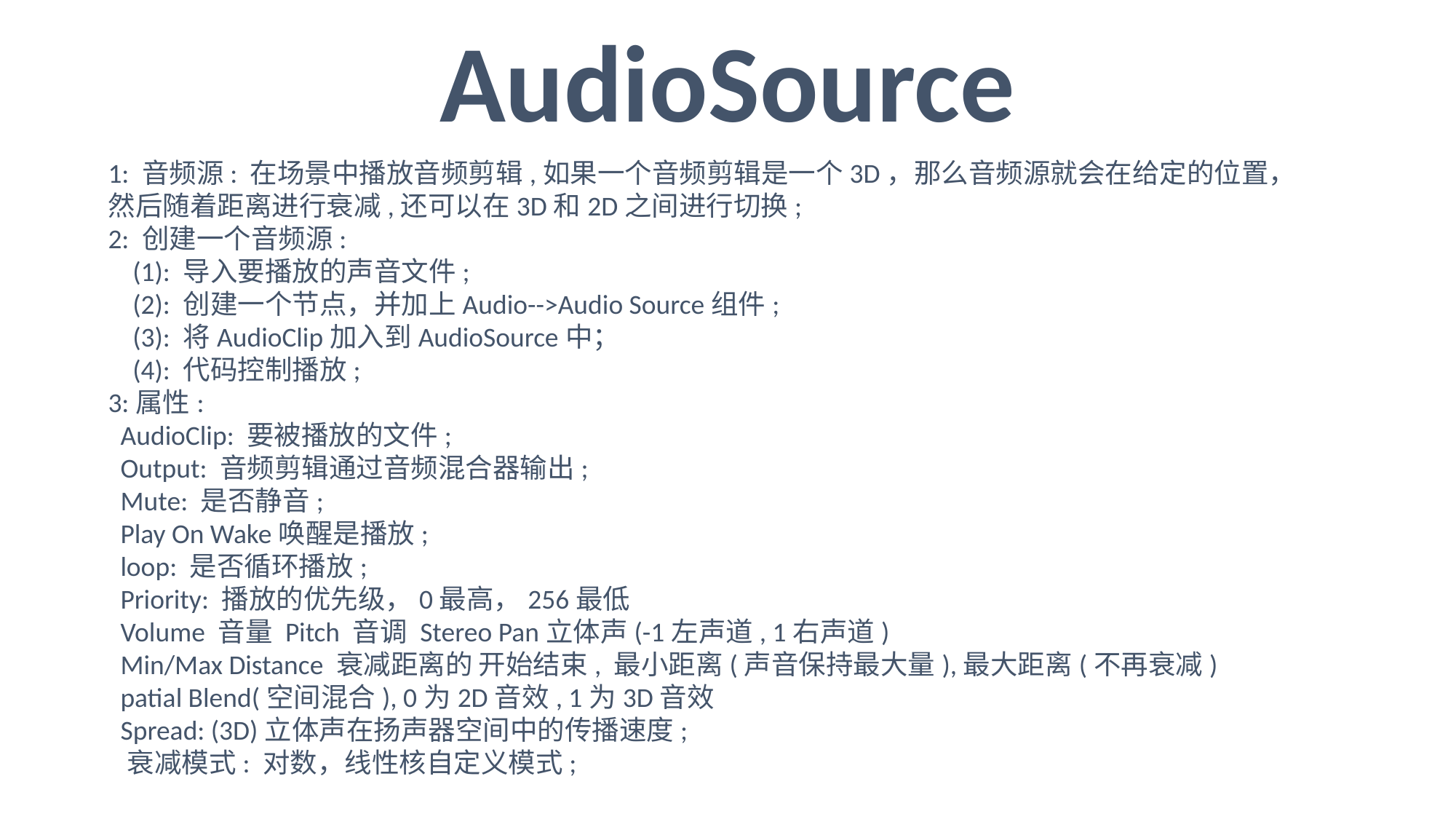

AudioSource
1: 音频源: 在场景中播放音频剪辑,如果一个音频剪辑是一个3D，那么音频源就会在给定的位置，然后随着距离进行衰减,还可以在3D和2D之间进行切换;
2: 创建一个音频源:
    (1): 导入要播放的声音文件;
    (2): 创建一个节点，并加上Audio-->Audio Source组件;
    (3): 将AudioClip加入到AudioSource中；
    (4): 代码控制播放;
3:属性:
  AudioClip: 要被播放的文件;
  Output: 音频剪辑通过音频混合器输出;
  Mute: 是否静音;
  Play On Wake唤醒是播放;
  loop: 是否循环播放;
  Priority: 播放的优先级，0最高，256最低
  Volume 音量 Pitch 音调 Stereo Pan立体声(-1左声道, 1右声道)
  Min/Max Distance 衰减距离的 开始结束, 最小距离(声音保持最大量),最大距离(不再衰减)
  patial Blend(空间混合), 0为2D音效, 1为3D音效
  Spread: (3D)立体声在扬声器空间中的传播速度;
  衰减模式: 对数，线性核自定义模式;
3